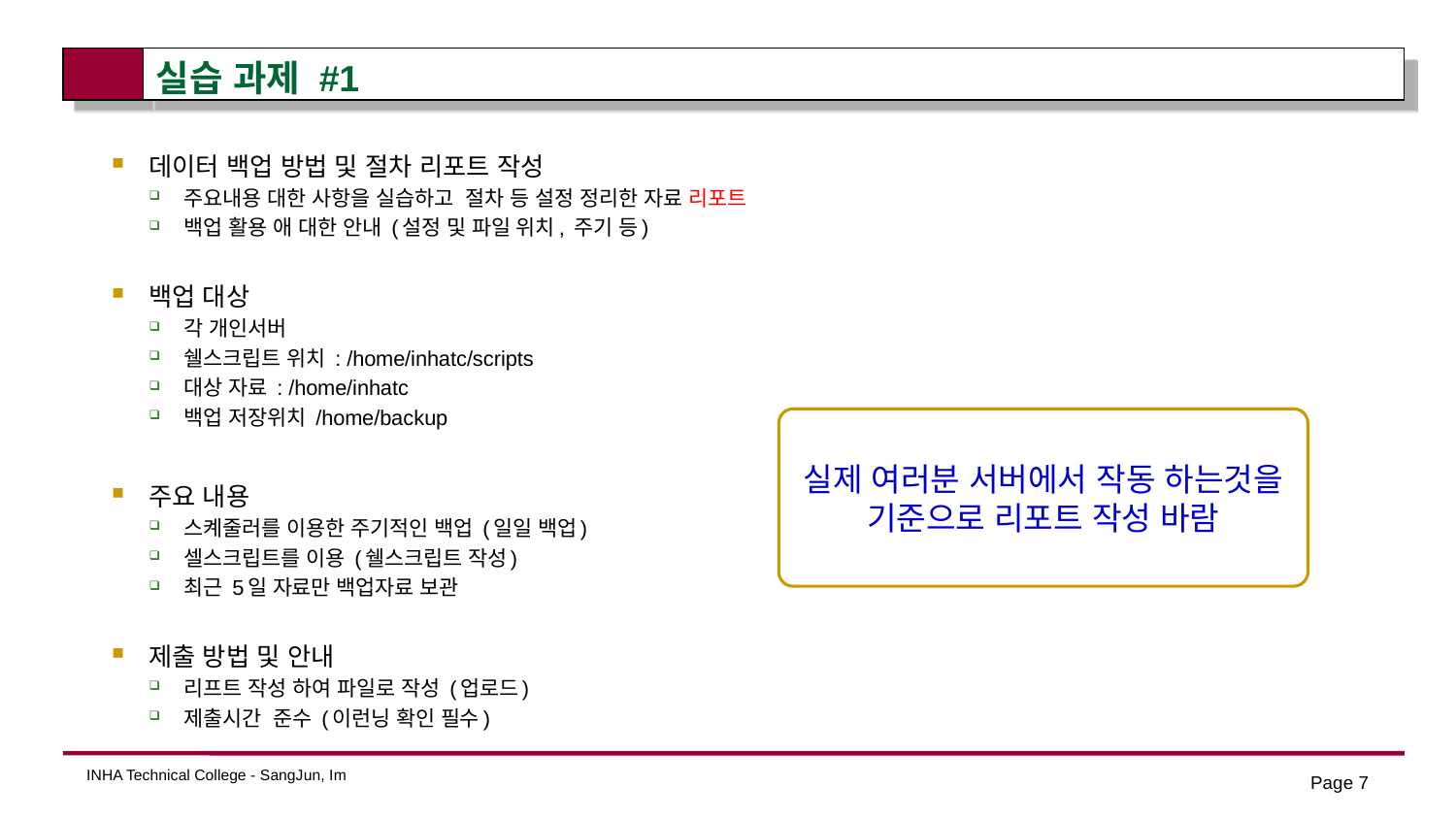

# 실습 과제 #1
데이터 백업 방법 및 절차 리포트 작성
주요내용 대한 사항을 실습하고  절차 등 설정 정리한 자료 리포트
백업 활용 애 대한 안내 (설정 및 파일 위치, 주기 등)

백업 대상
각 개인서버
쉘스크립트 위치 : /home/inhatc/scripts
대상 자료 : /home/inhatc
백업 저장위치 /home/backup

주요 내용
스켸줄러를 이용한 주기적인 백업 (일일 백업)
셀스크립트를 이용 (쉘스크립트 작성)
최근 5일 자료만 백업자료 보관

제출 방법 및 안내
리프트 작성 하여 파일로 작성 (업로드)
제출시간  준수 (이런닝 확인 필수)

실제 여러분 서버에서 작동 하는것을 기준으로 리포트 작성 바람
Page 7